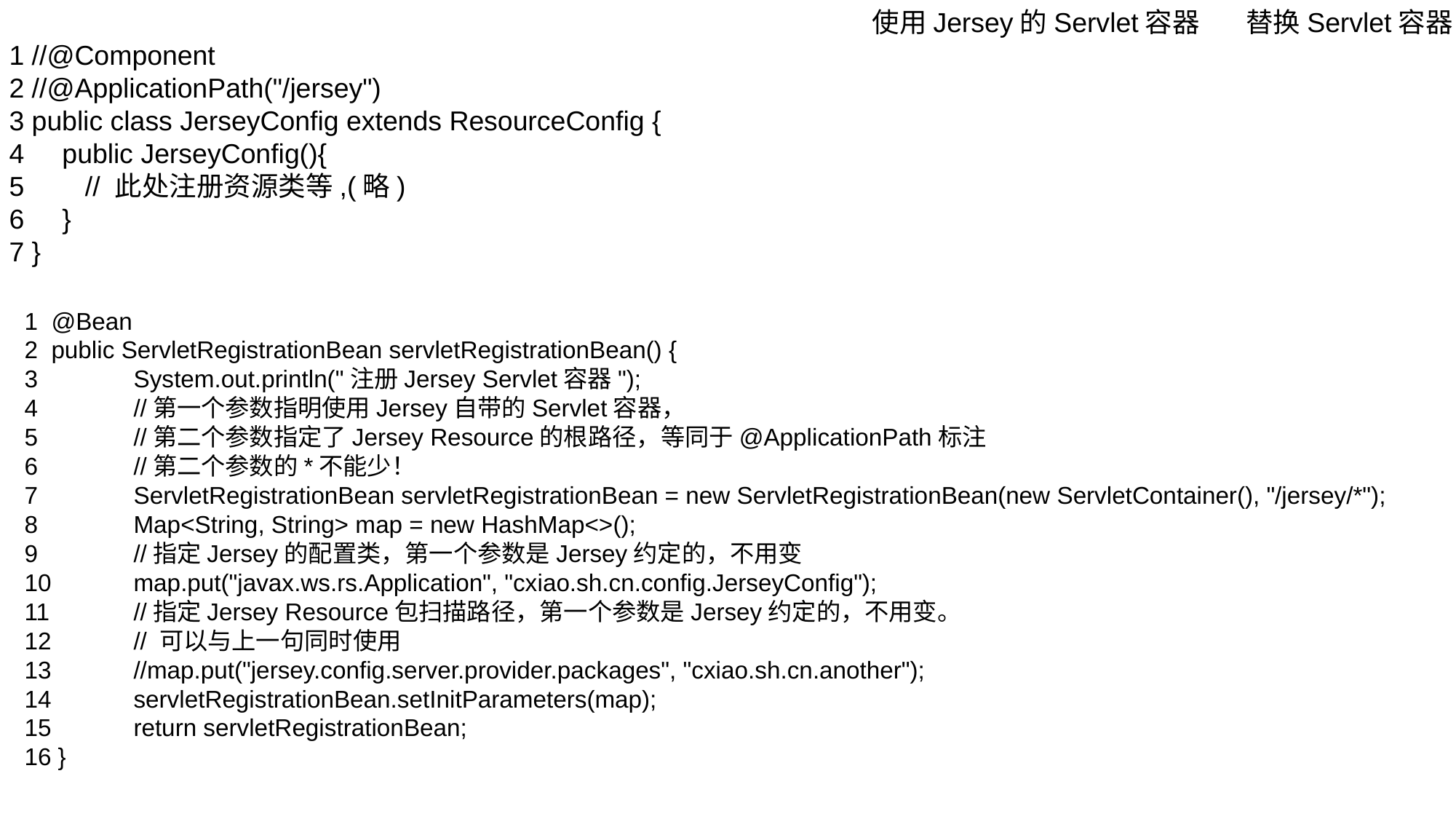

使用Jersey的Servlet容器
替换Servlet容器
1 //@Component
2 //@ApplicationPath("/jersey")
3 public class JerseyConfig extends ResourceConfig {
4     public JerseyConfig(){
5        // 此处注册资源类等,(略)
6     }
7 }
1  @Bean
2  public ServletRegistrationBean servletRegistrationBean() {
3  	System.out.println("注册Jersey Servlet容器");
4  	//第一个参数指明使用Jersey自带的Servlet容器，
5  	//第二个参数指定了Jersey Resource的根路径，等同于@ApplicationPath标注
6  	//第二个参数的*不能少！
7  	ServletRegistrationBean servletRegistrationBean = new ServletRegistrationBean(new ServletContainer(), "/jersey/*");
8  	Map<String, String> map = new HashMap<>();
9  	//指定Jersey的配置类，第一个参数是Jersey约定的，不用变
10 	map.put("javax.ws.rs.Application", "cxiao.sh.cn.config.JerseyConfig");
11 	//指定Jersey Resource包扫描路径，第一个参数是Jersey约定的，不用变。
12 	// 可以与上一句同时使用
13 	//map.put("jersey.config.server.provider.packages", "cxiao.sh.cn.another");
14 	servletRegistrationBean.setInitParameters(map);
15 	return servletRegistrationBean;
16 }